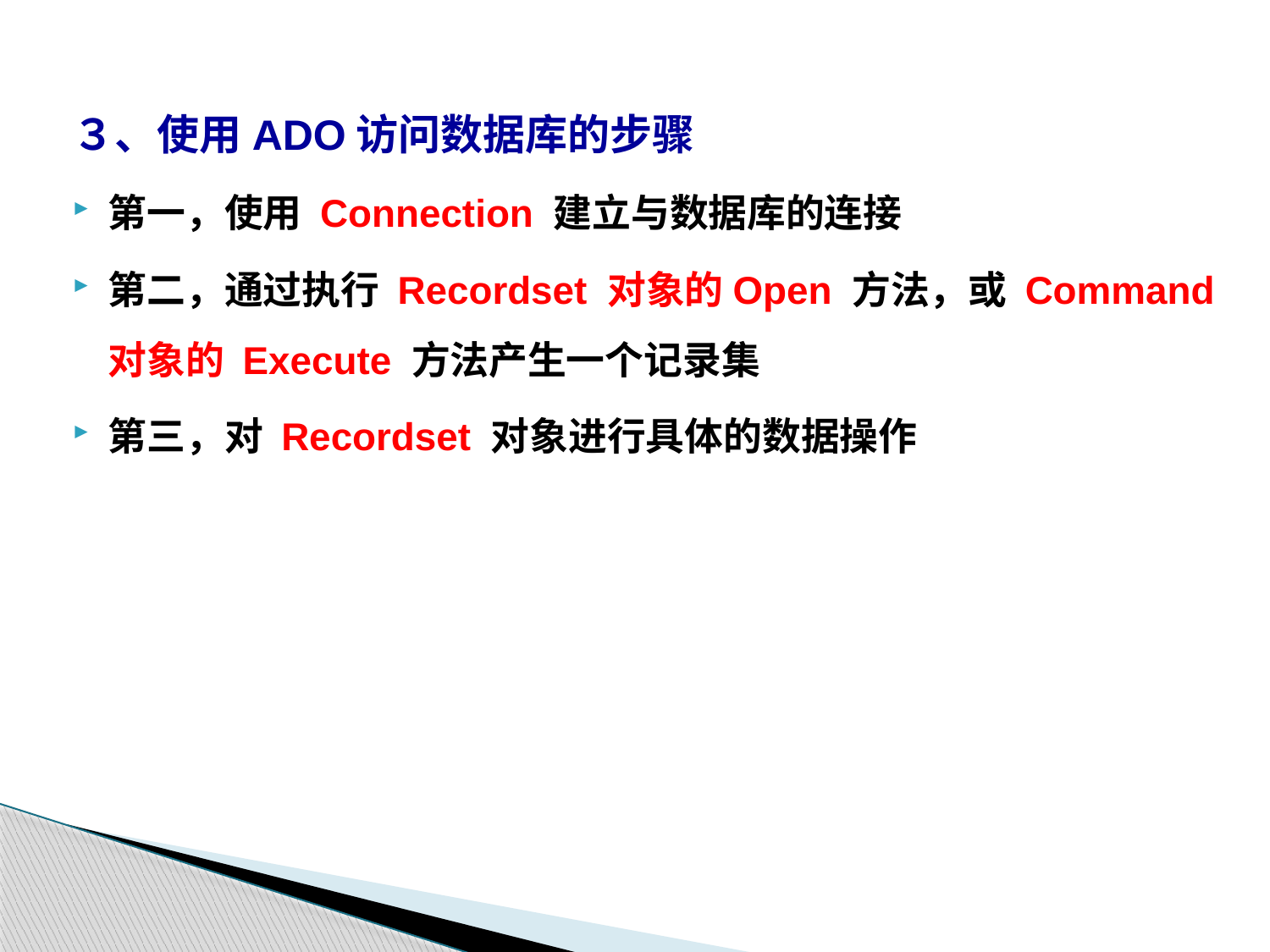

３、使用ADO访问数据库的步骤
第一，使用 Connection 建立与数据库的连接
第二，通过执行 Recordset 对象的Open 方法，或 Command对象的 Execute 方法产生一个记录集
第三，对 Recordset 对象进行具体的数据操作